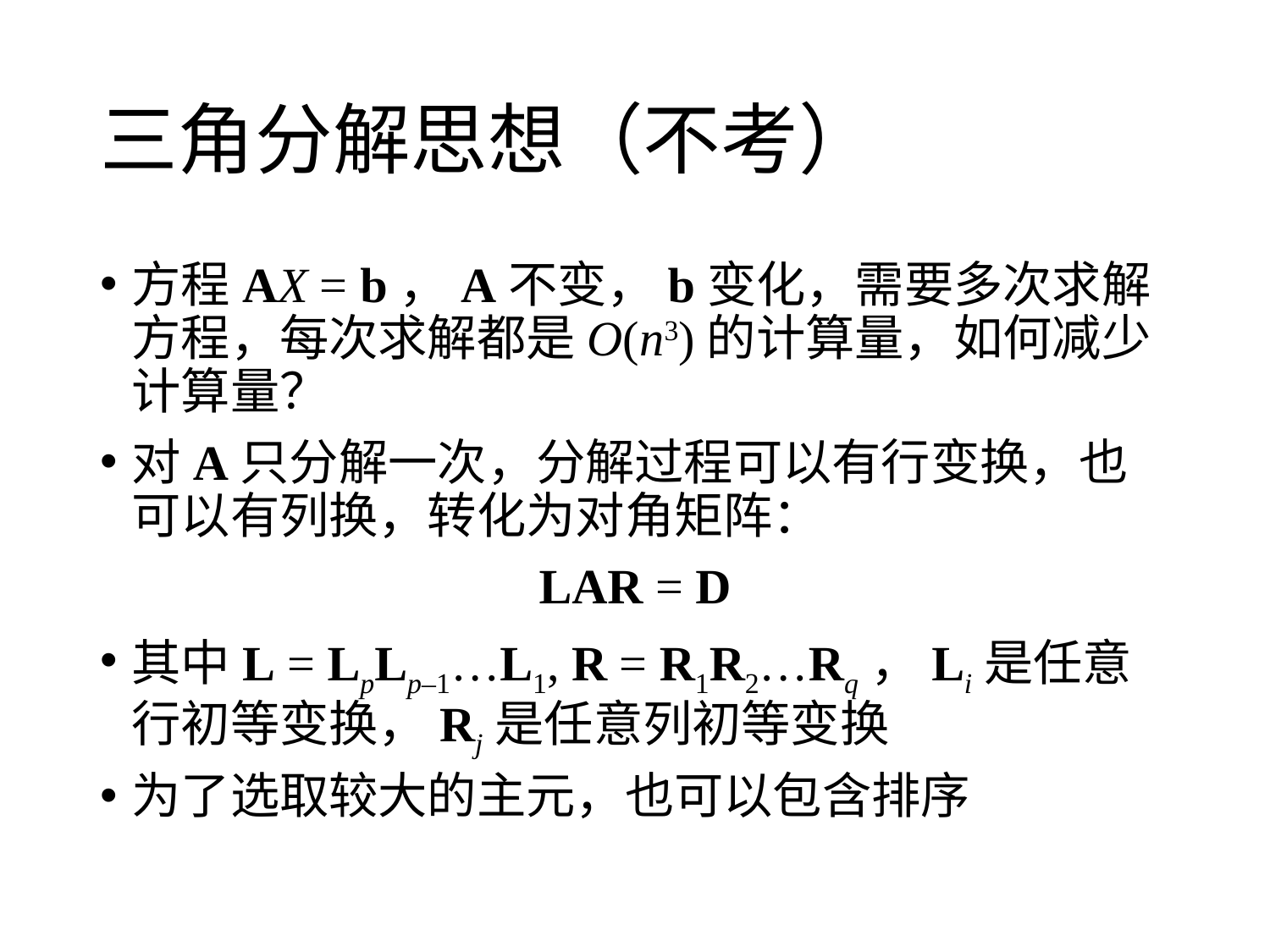

# 三角分解思想（不考）
方程AX = b，A不变，b变化，需要多次求解方程，每次求解都是O(n3)的计算量，如何减少计算量？
对A只分解一次，分解过程可以有行变换，也可以有列换，转化为对角矩阵：
LAR = D
其中L = LpLp–1…L1, R = R1R2…Rq，Li是任意行初等变换，Rj是任意列初等变换
为了选取较大的主元，也可以包含排序